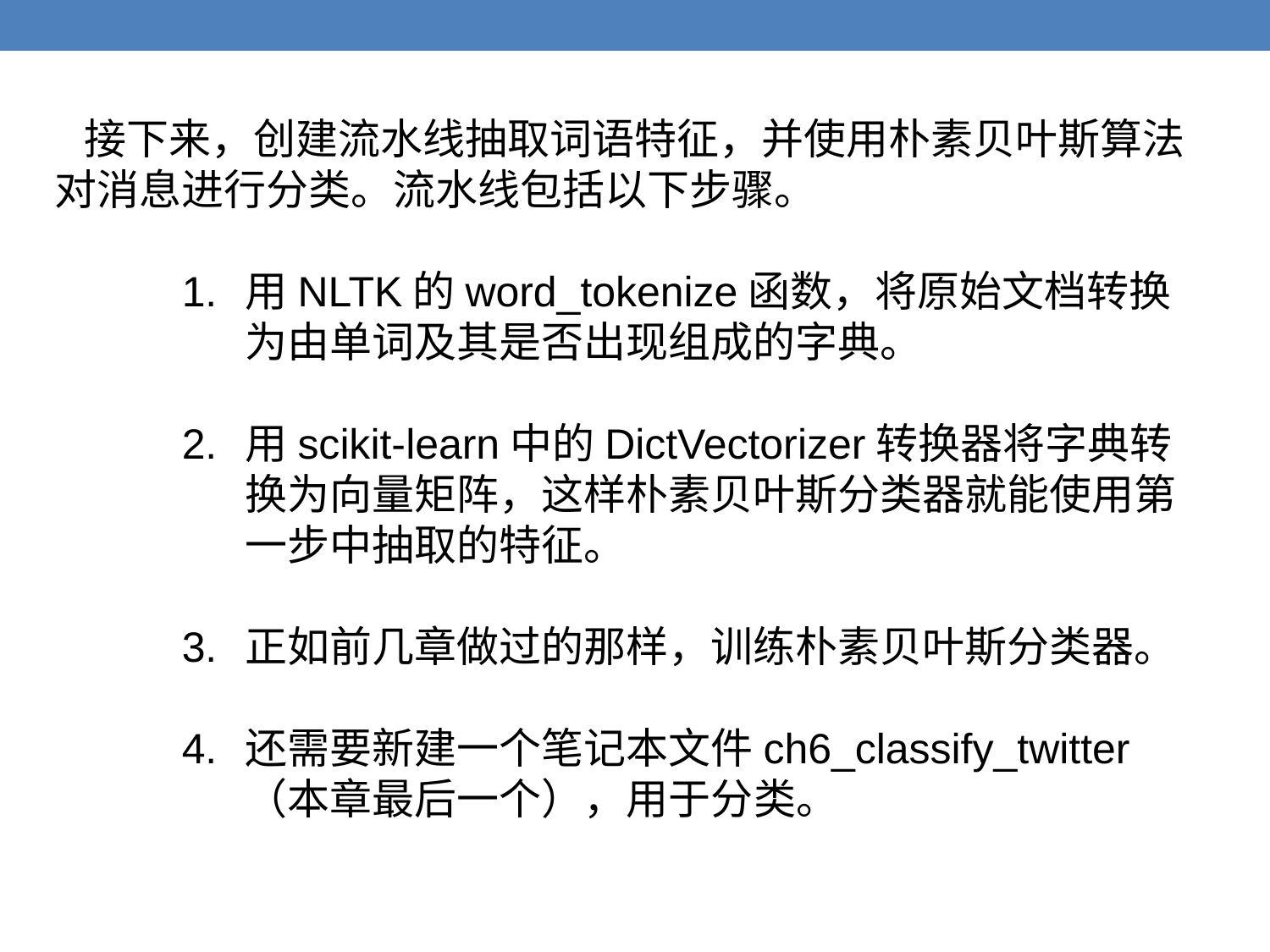

接下来，创建流水线抽取词语特征，并使用朴素贝叶斯算法对消息进行分类。流水线包括以下步骤。

用NLTK的word_tokenize函数，将原始文档转换为由单词及其是否出现组成的字典。

用scikit-learn中的DictVectorizer转换器将字典转换为向量矩阵，这样朴素贝叶斯分类器就能使用第一步中抽取的特征。

正如前几章做过的那样，训练朴素贝叶斯分类器。

还需要新建一个笔记本文件ch6_classify_twitter（本章最后一个），用于分类。